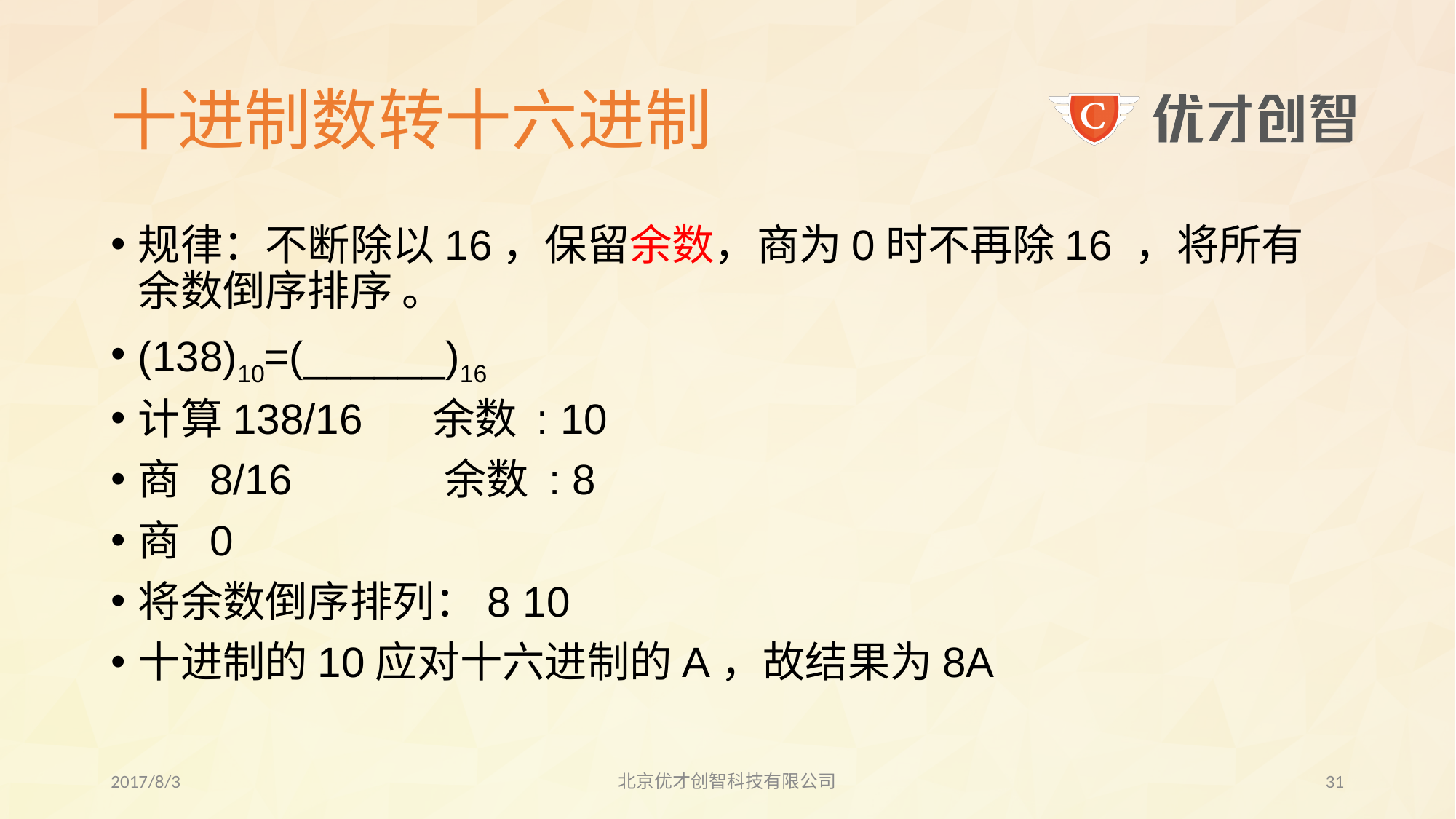

# 十进制数转十六进制
规律：不断除以16，保留余数，商为0时不再除16 ，将所有余数倒序排序 。
(138)10=(______)16
计算138/16     余数 : 10
商  8/16            余数 : 8
商  0
将余数倒序排列：8 10
十进制的10应对十六进制的A，故结果为8A

2017/8/3
北京优才创智科技有限公司
31